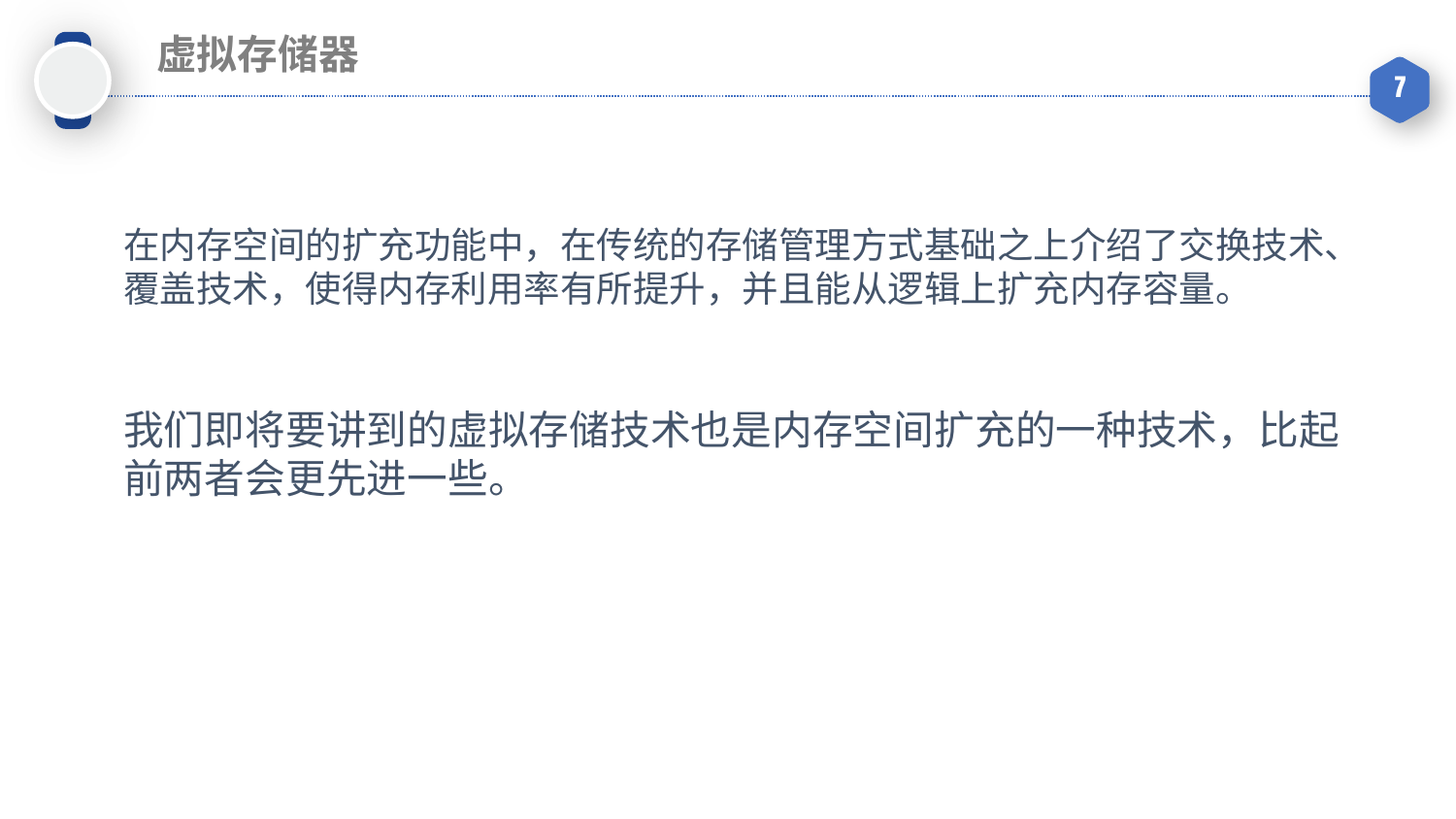

虚拟存储器
在内存空间的扩充功能中，在传统的存储管理方式基础之上介绍了交换技术、覆盖技术，使得内存利用率有所提升，并且能从逻辑上扩充内存容量。
我们即将要讲到的虚拟存储技术也是内存空间扩充的一种技术，比起前两者会更先进一些。